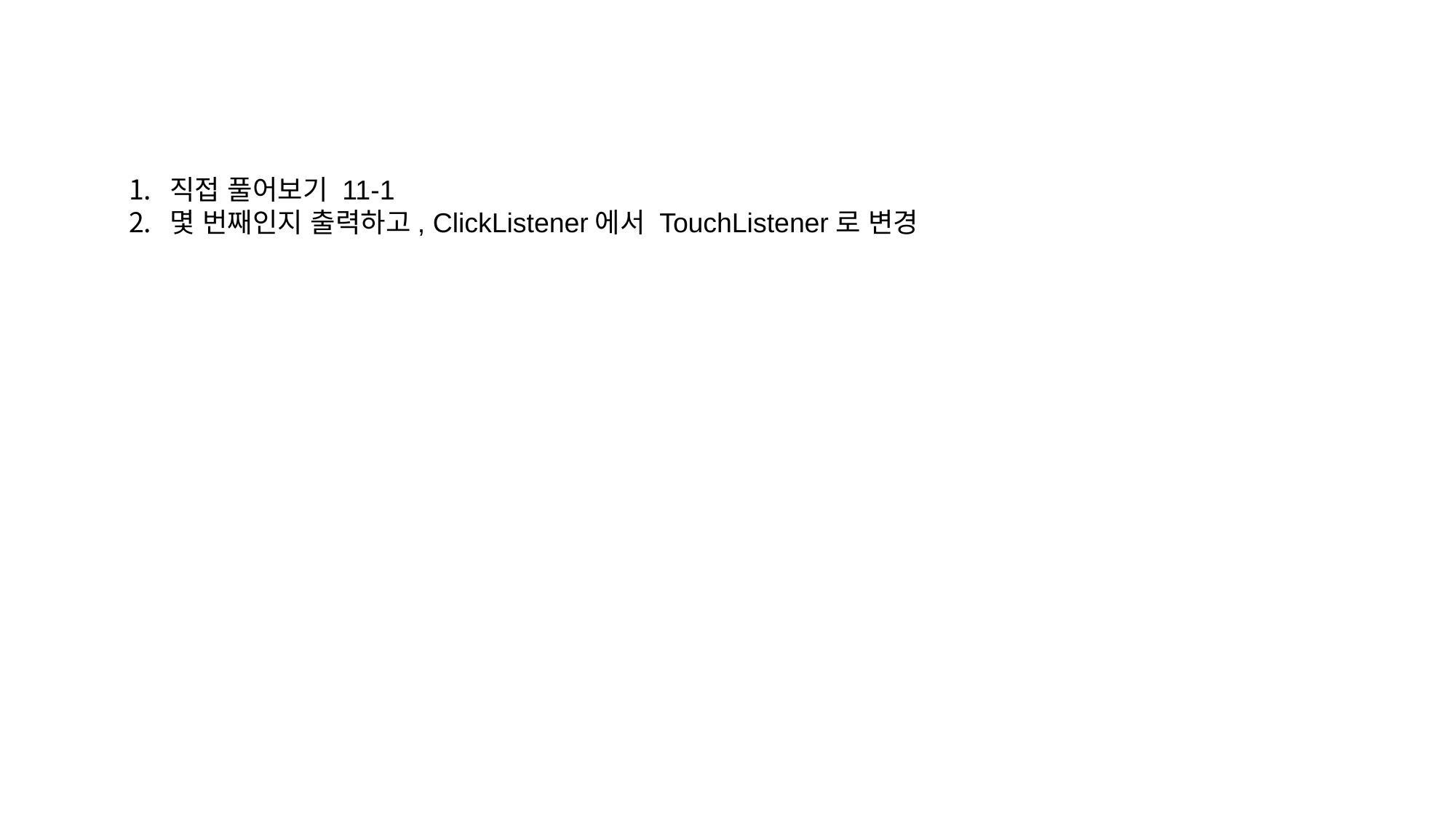

직접 풀어보기 11-1
몇 번째인지 출력하고, ClickListener에서 TouchListener로 변경